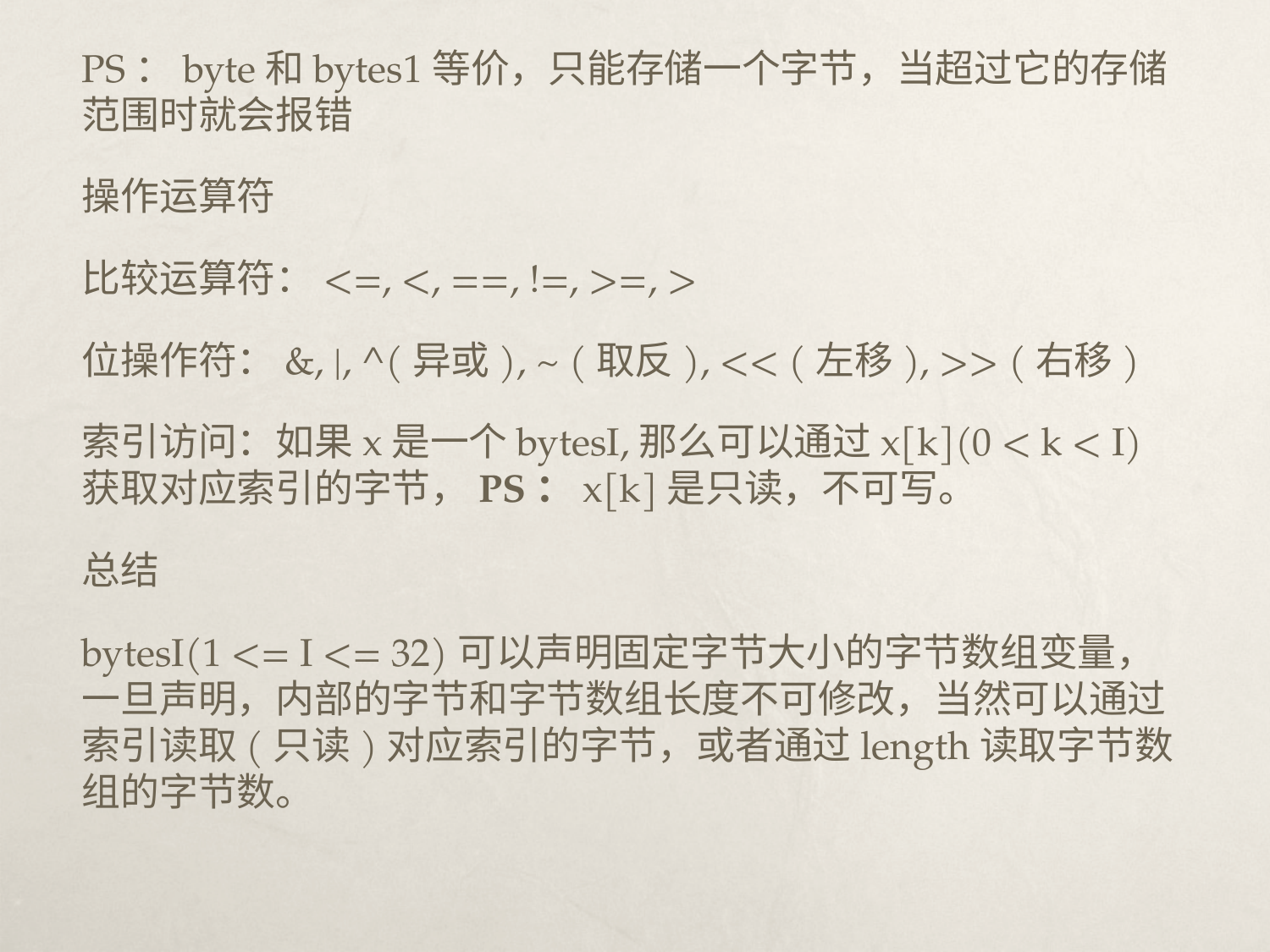

PS：byte和bytes1等价，只能存储一个字节，当超过它的存储范围时就会报错
操作运算符
比较运算符：<=, <, ==, !=, >=, >
位操作符：&, |, ^(异或), ~ (取反), << (左移), >> (右移)
索引访问：如果x是一个bytesI,那么可以通过x[k](0 < k < I)获取对应索引的字节，PS：x[k]是只读，不可写。
总结
bytesI(1 <= I <= 32)可以声明固定字节大小的字节数组变量，一旦声明，内部的字节和字节数组长度不可修改，当然可以通过索引读取(只读)对应索引的字节，或者通过length读取字节数组的字节数。